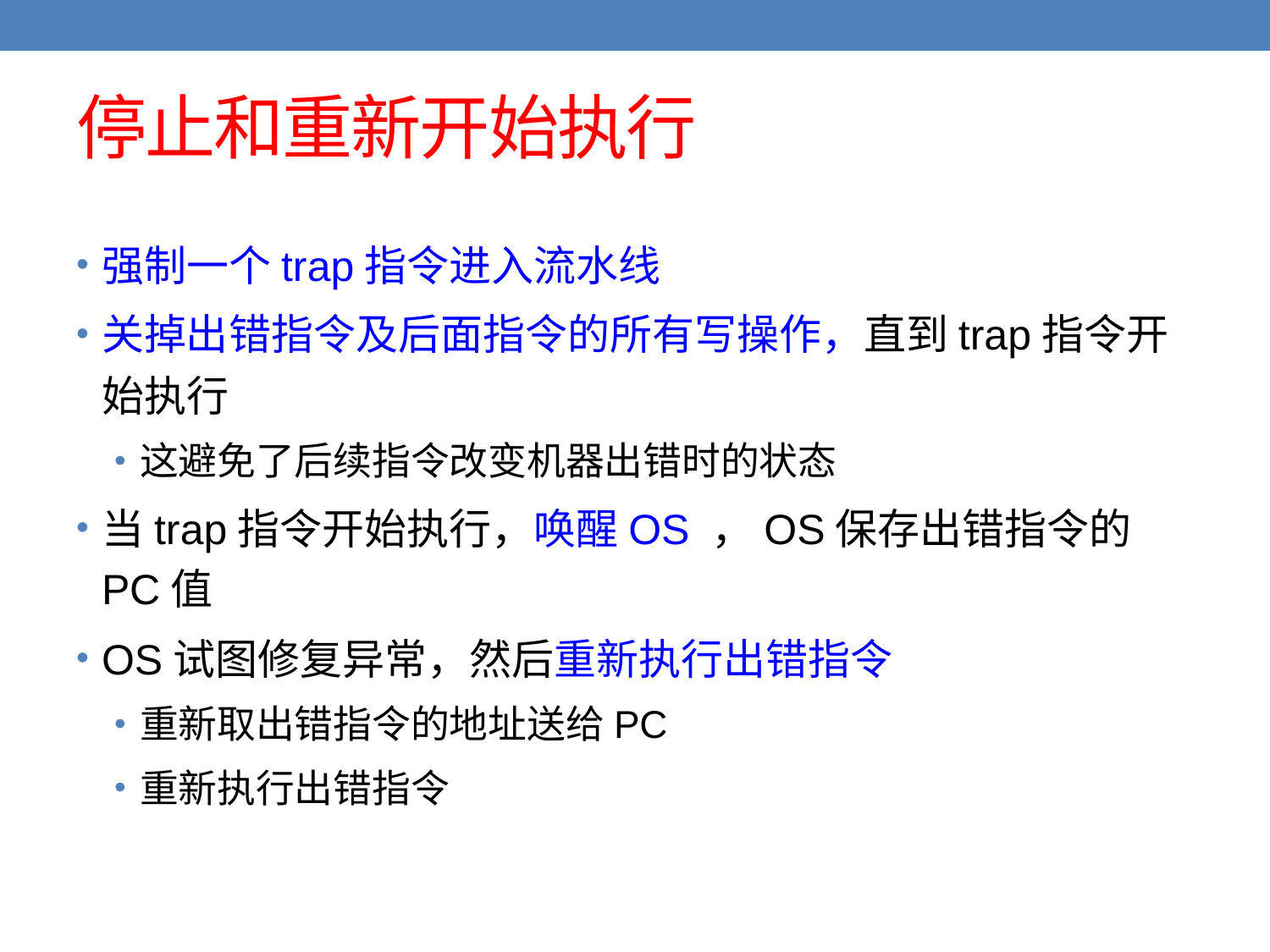

# 停止和重新开始执行
强制一个trap指令进入流水线
关掉出错指令及后面指令的所有写操作，直到trap指令开始执行
这避免了后续指令改变机器出错时的状态
当trap指令开始执行，唤醒OS ，OS保存出错指令的PC值
OS试图修复异常，然后重新执行出错指令
重新取出错指令的地址送给PC
重新执行出错指令